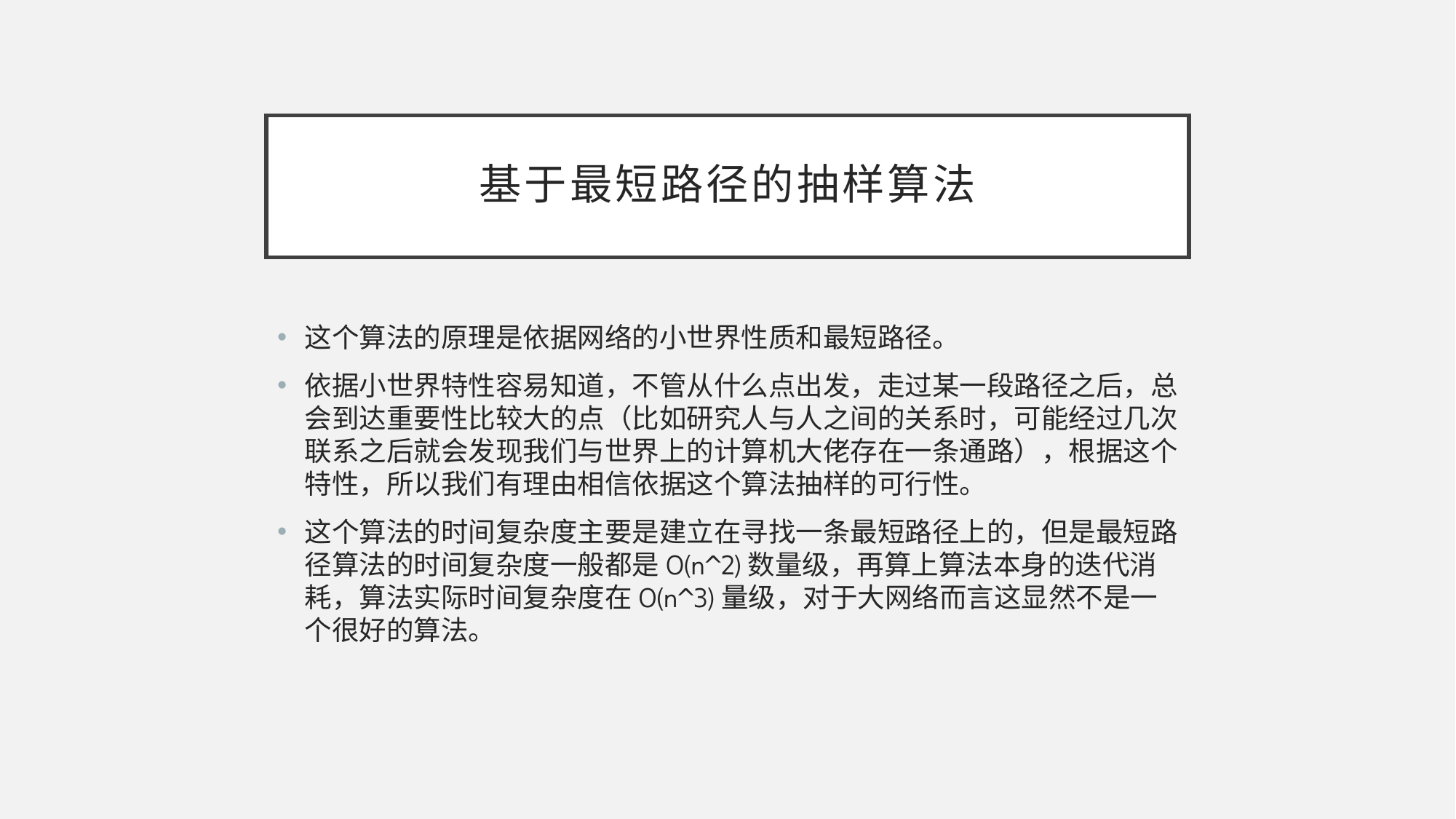

# 基于最短路径的抽样算法
这个算法的原理是依据网络的小世界性质和最短路径。
依据小世界特性容易知道，不管从什么点出发，走过某一段路径之后，总会到达重要性比较大的点（比如研究人与人之间的关系时，可能经过几次联系之后就会发现我们与世界上的计算机大佬存在一条通路），根据这个特性，所以我们有理由相信依据这个算法抽样的可行性。
这个算法的时间复杂度主要是建立在寻找一条最短路径上的，但是最短路径算法的时间复杂度一般都是O(n^2)数量级，再算上算法本身的迭代消耗，算法实际时间复杂度在O(n^3)量级，对于大网络而言这显然不是一个很好的算法。